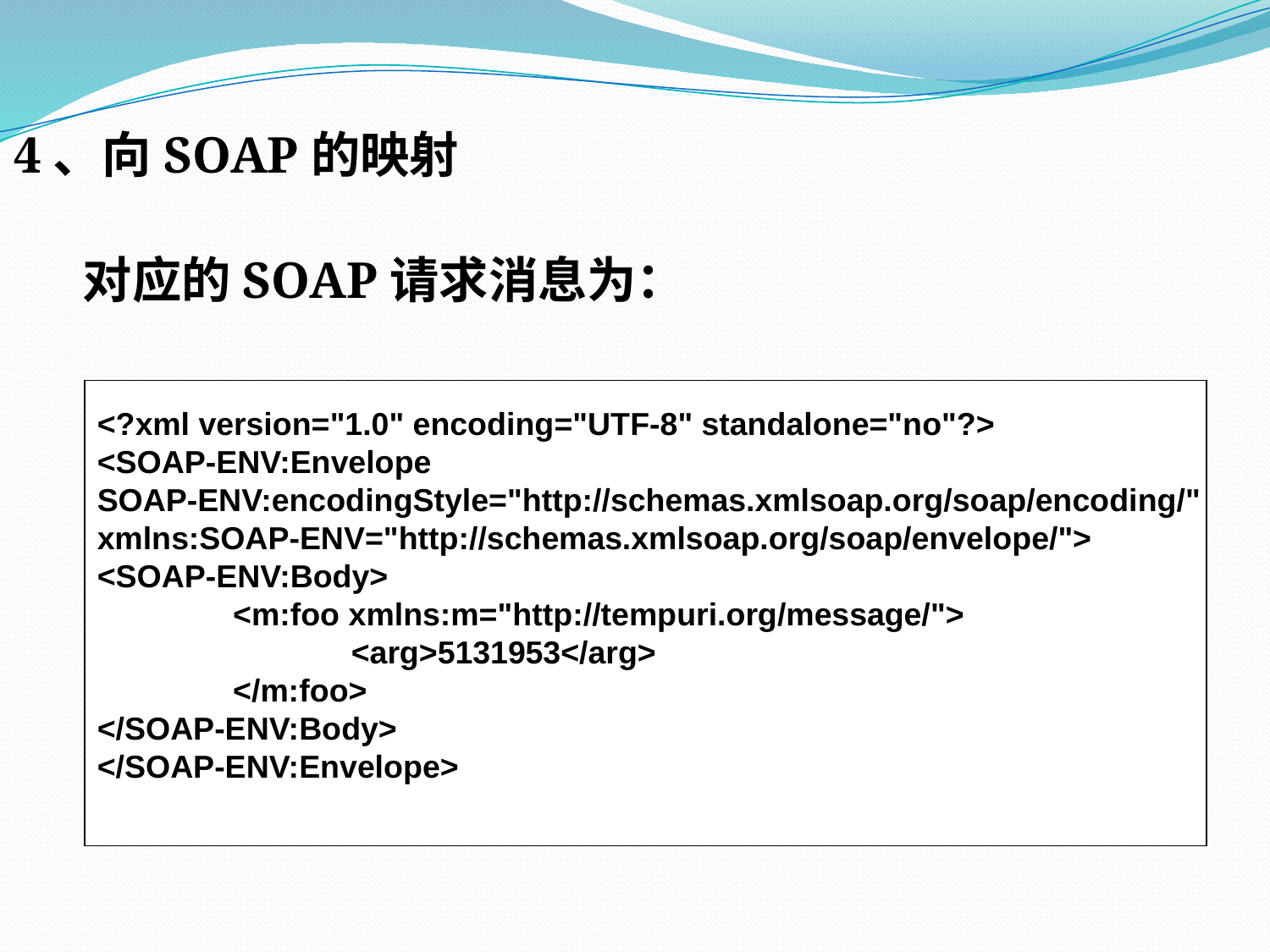

4、向SOAP的映射
对应的SOAP请求消息为：

<?xml version="1.0" encoding="UTF-8" standalone="no"?>
<SOAP-ENV:Envelope
SOAP-ENV:encodingStyle="http://schemas.xmlsoap.org/soap/encoding/"
xmlns:SOAP-ENV="http://schemas.xmlsoap.org/soap/envelope/">
<SOAP-ENV:Body>
	 <m:foo xmlns:m="http://tempuri.org/message/">
		<arg>5131953</arg>
	 </m:foo>
</SOAP-ENV:Body>
</SOAP-ENV:Envelope>